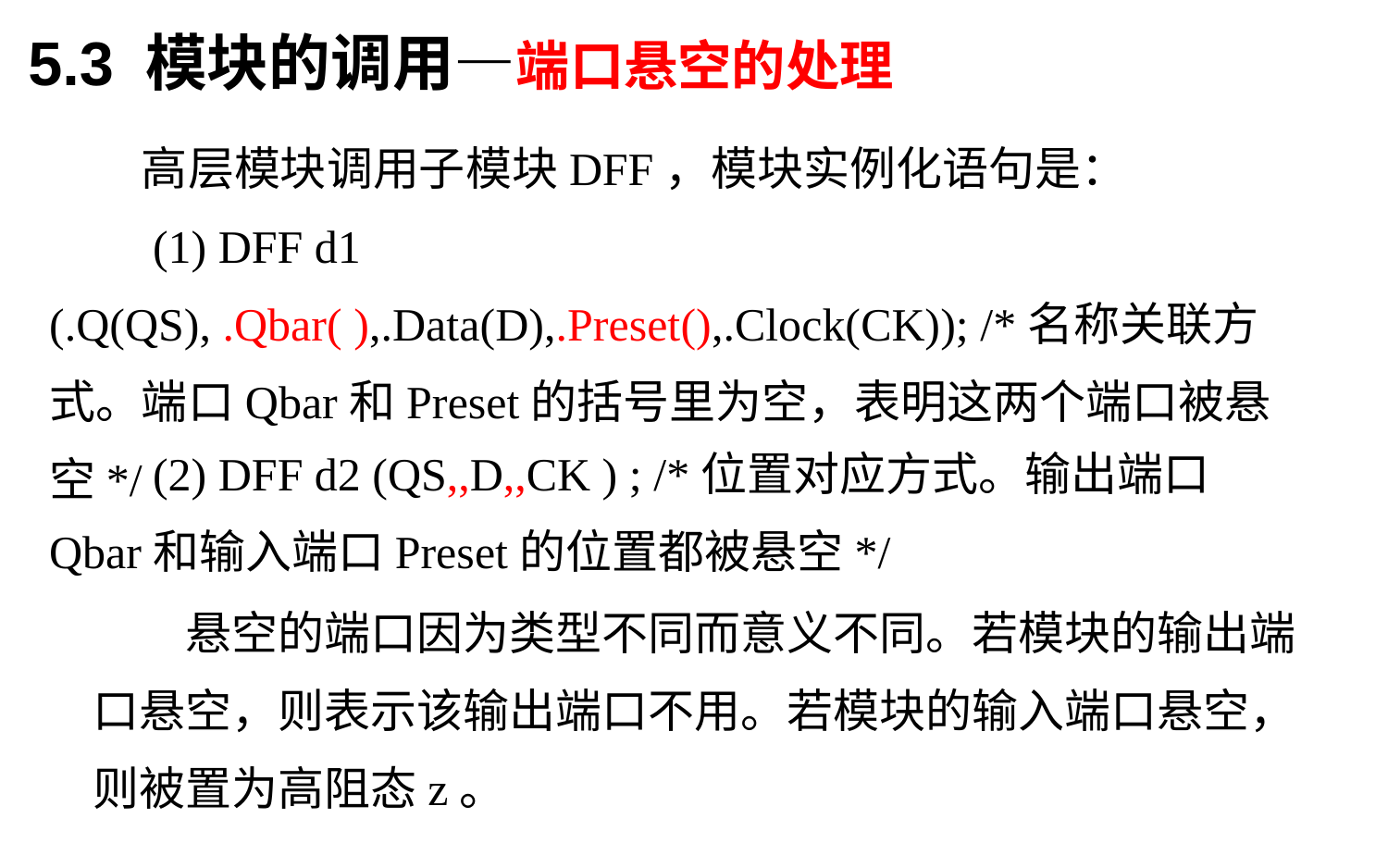

5.3 模块的调用—端口悬空的处理
# 高层模块调用子模块DFF，模块实例化语句是： 　　(1) DFF d1 (.Q(QS), .Qbar( ),.Data(D),.Preset(),.Clock(CK)); /*名称关联方式。端口Qbar和Preset的括号里为空，表明这两个端口被悬空*/
　　(2) DFF d2 (QS,,D,,CK ) ; /*位置对应方式。输出端口Qbar和输入端口Preset的位置都被悬空*/
　　悬空的端口因为类型不同而意义不同。若模块的输出端口悬空，则表示该输出端口不用。若模块的输入端口悬空，则被置为高阻态z。